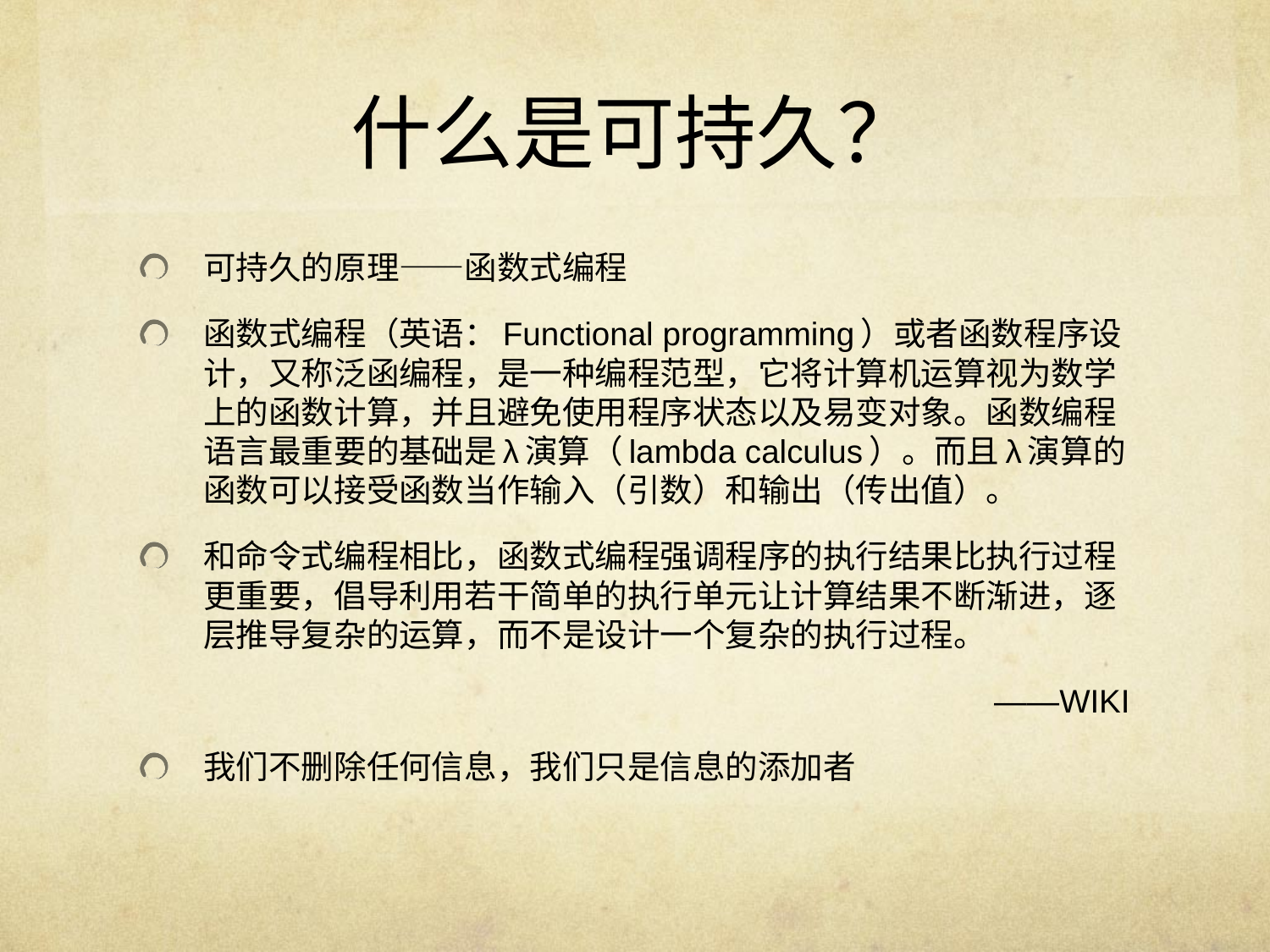

# 什么是可持久？
可持久的原理——函数式编程
函数式编程（英语：Functional programming）或者函数程序设计，又称泛函编程，是一种编程范型，它将计算机运算视为数学上的函数计算，并且避免使用程序状态以及易变对象。函数编程语言最重要的基础是λ演算（lambda calculus）。而且λ演算的函数可以接受函数当作输入（引数）和输出（传出值）。
和命令式编程相比，函数式编程强调程序的执行结果比执行过程更重要，倡导利用若干简单的执行单元让计算结果不断渐进，逐层推导复杂的运算，而不是设计一个复杂的执行过程。
——WIKI
我们不删除任何信息，我们只是信息的添加者